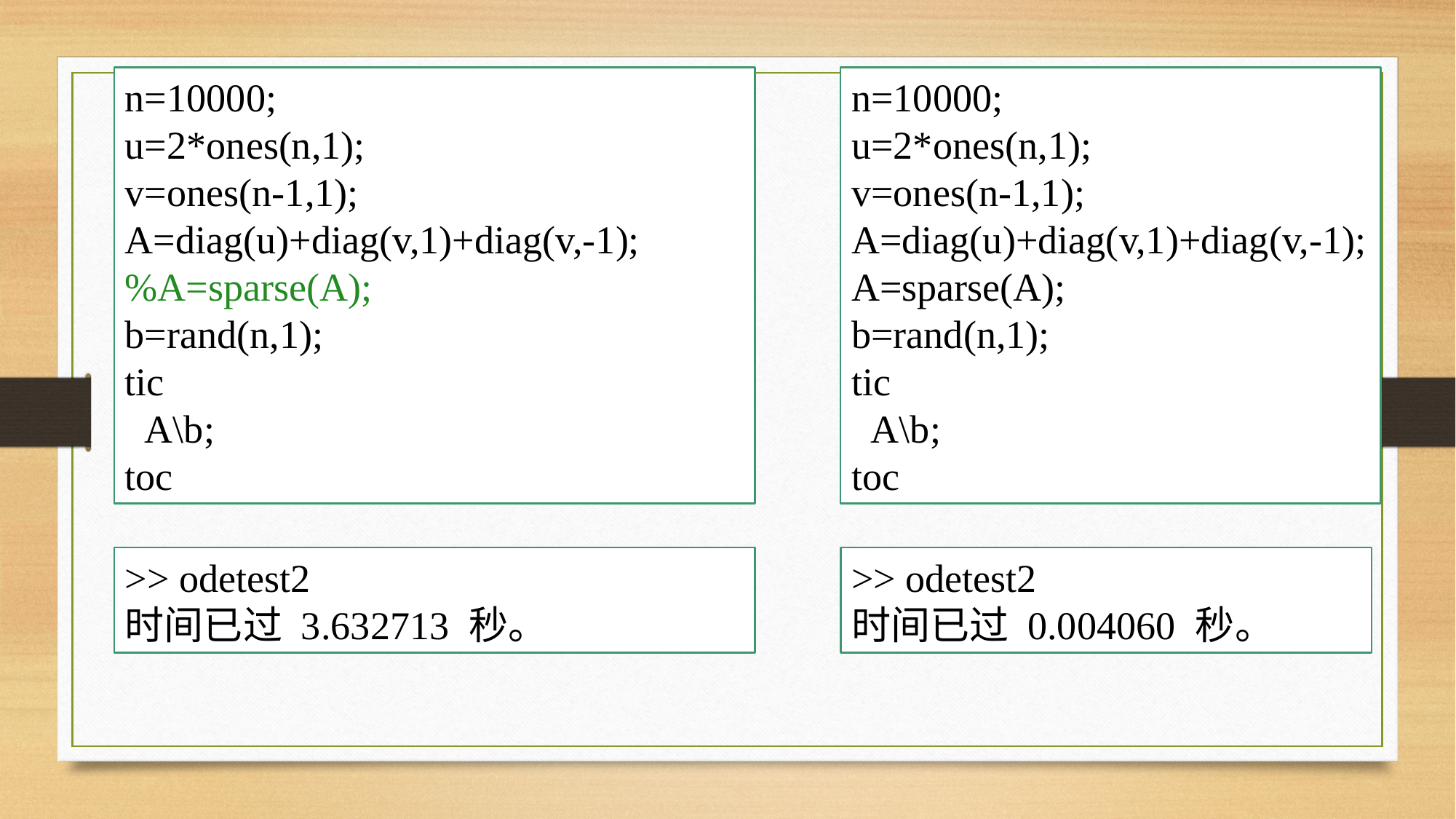

n=10000;
u=2*ones(n,1);
v=ones(n-1,1);
A=diag(u)+diag(v,1)+diag(v,-1);
%A=sparse(A);
b=rand(n,1);
tic
  A\b;
toc
n=10000;
u=2*ones(n,1);
v=ones(n-1,1);
A=diag(u)+diag(v,1)+diag(v,-1);
A=sparse(A);
b=rand(n,1);
tic
  A\b;
toc
>> odetest2
时间已过 3.632713 秒。
>> odetest2
时间已过 0.004060 秒。